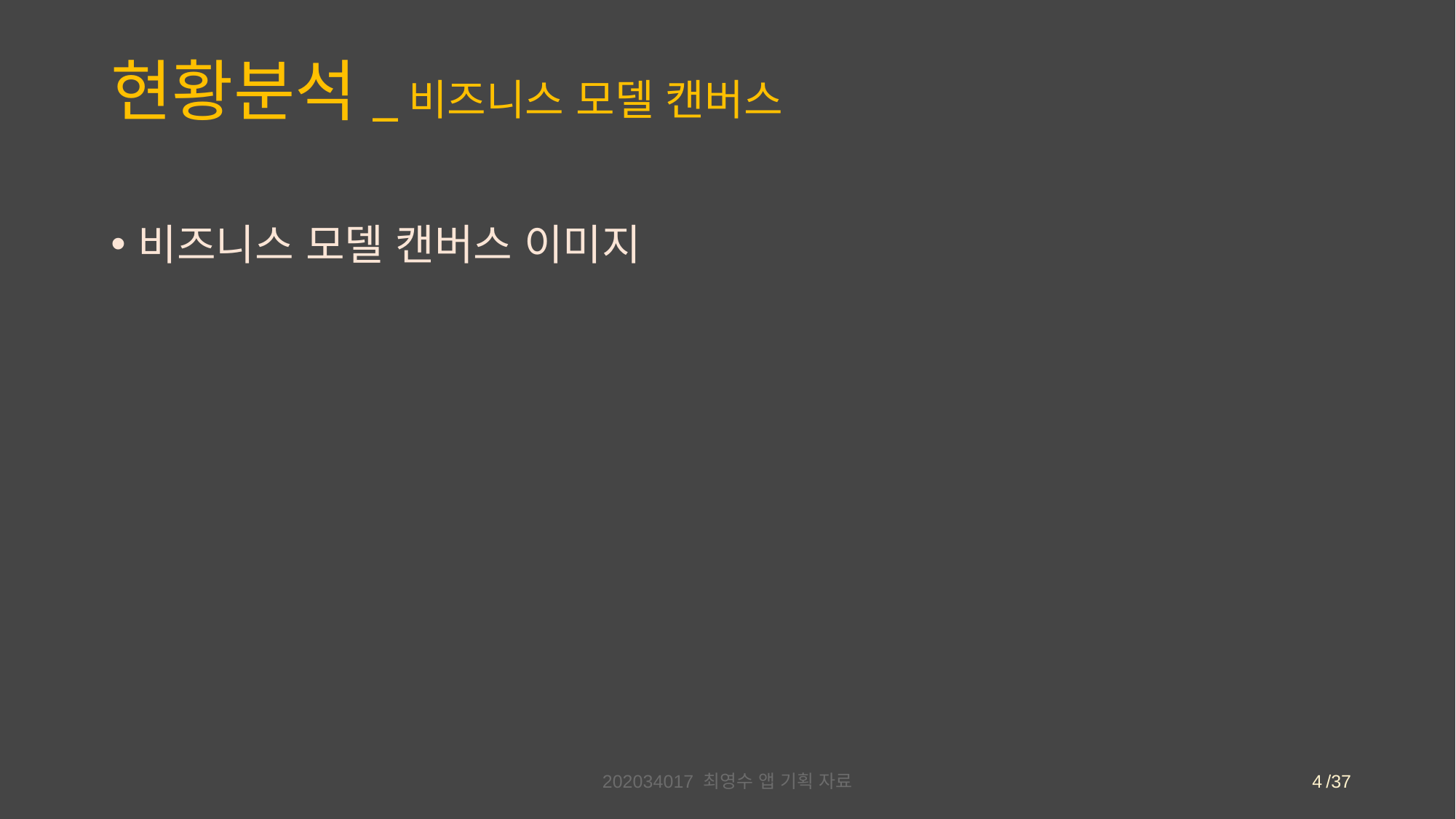

# 현황분석_비즈니스 모델 캔버스
비즈니스 모델 캔버스 이미지

4
202034017 최영수 앱 기획 자료